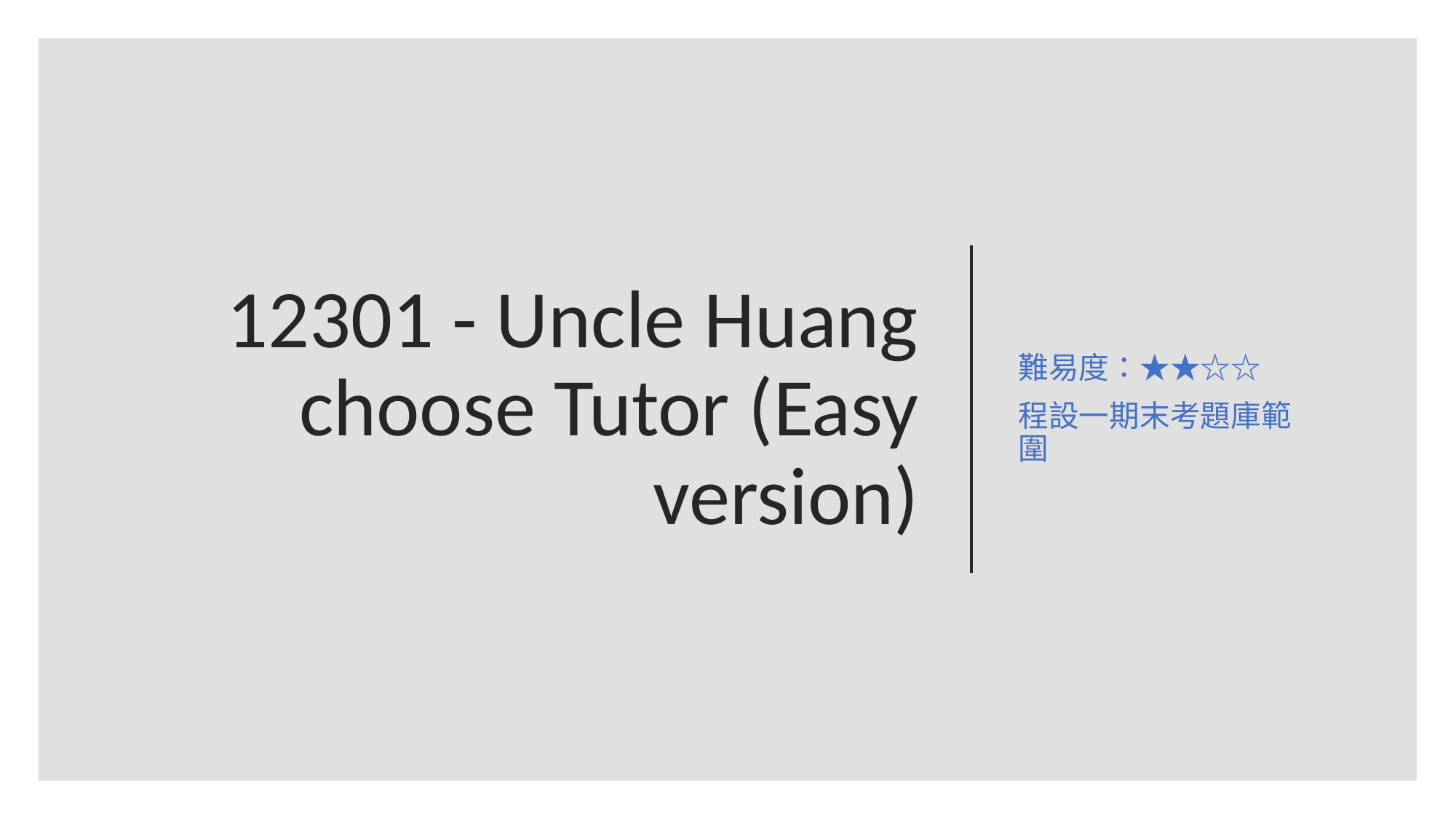

難易度：★★☆☆
程設一期末考題庫範圍
# 12301 - Uncle Huang choose Tutor (Easy version)